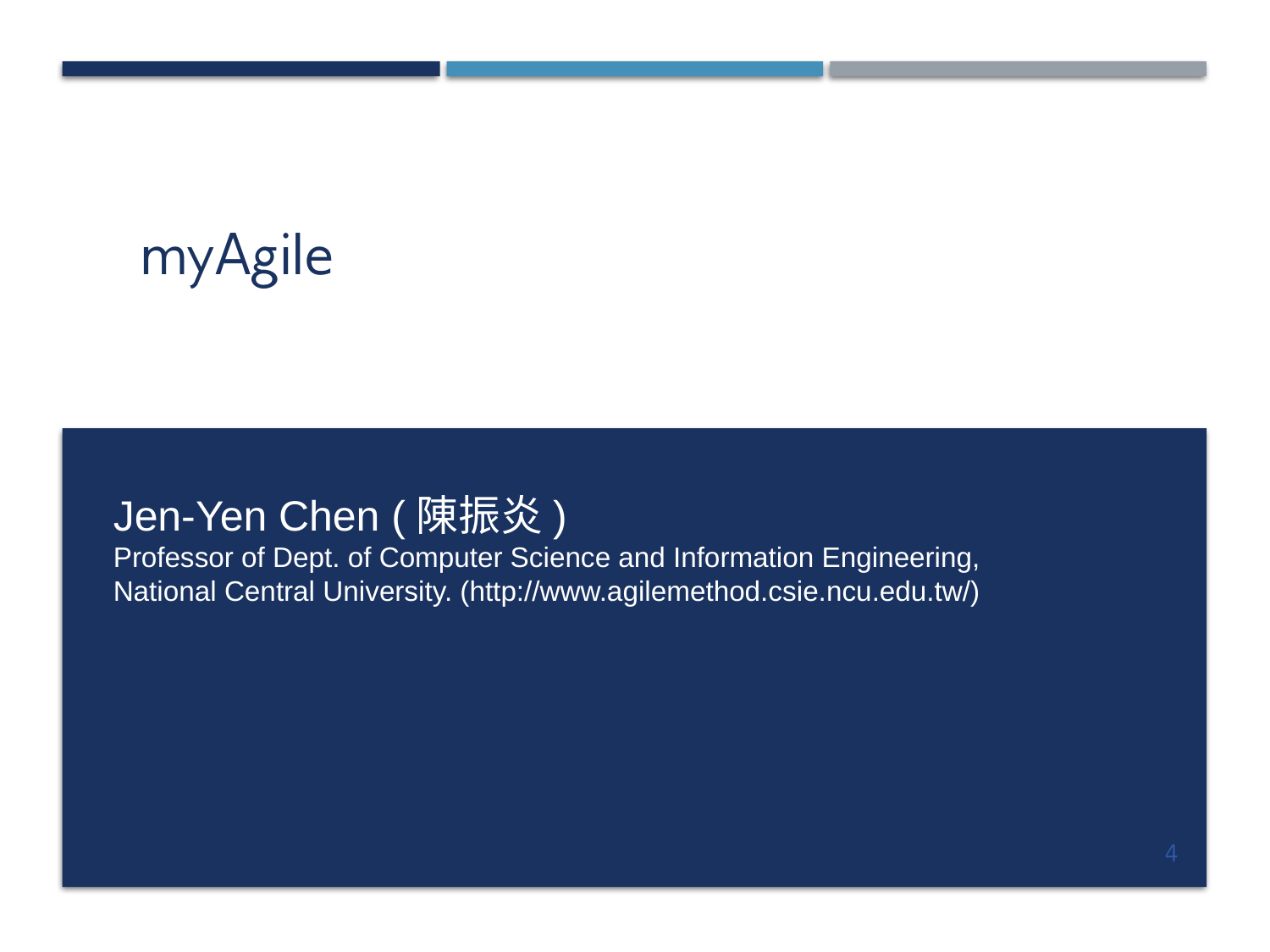

# myAgile
Jen-Yen Chen (陳振炎)
Professor of Dept. of Computer Science and Information Engineering,
National Central University. (http://www.agilemethod.csie.ncu.edu.tw/)

4